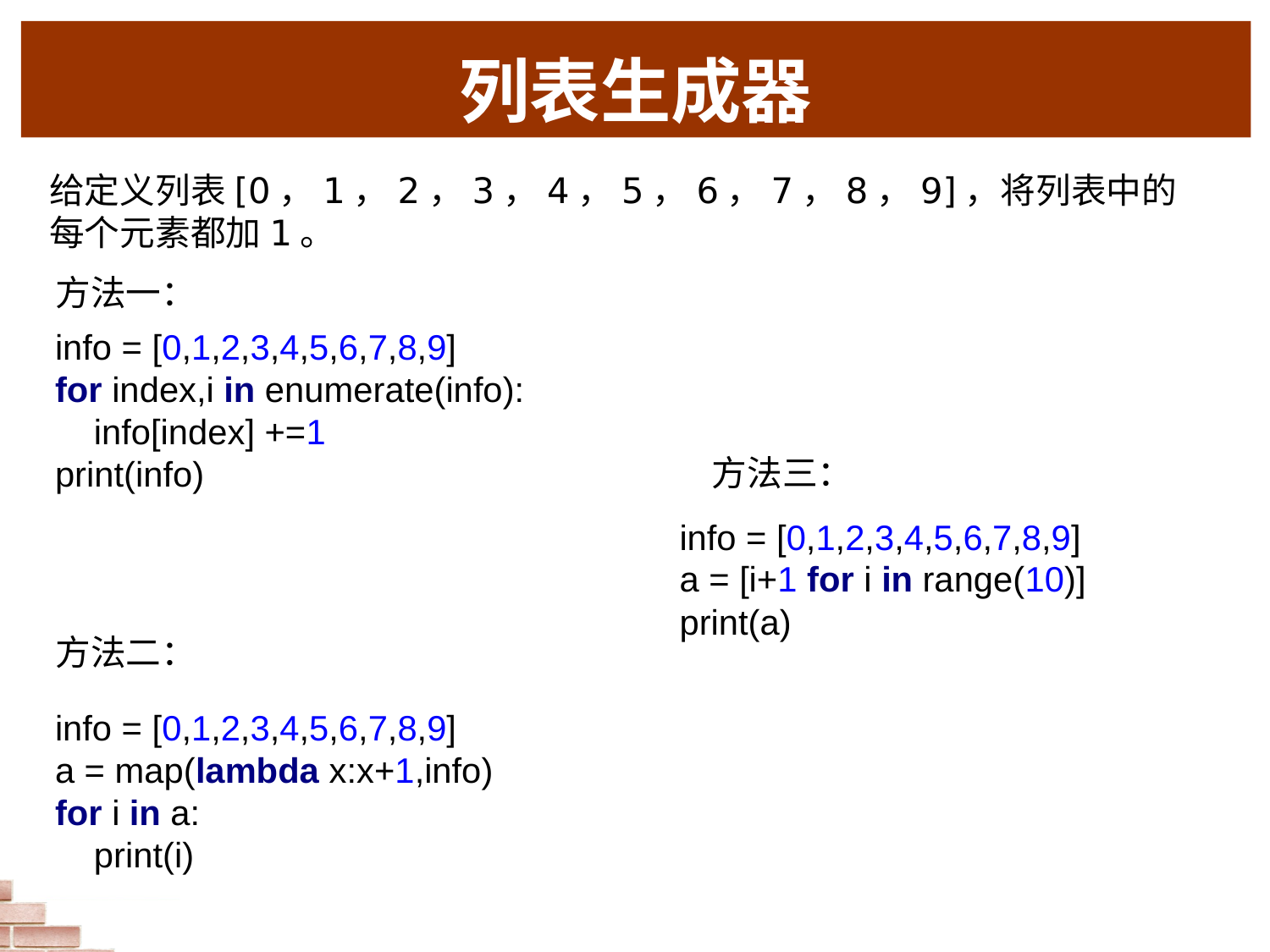

# 列表生成器
给定义列表[0，1，2，3，4，5，6，7，8，9]，将列表中的每个元素都加1。
方法一：
info = [0,1,2,3,4,5,6,7,8,9]
for index,i in enumerate(info):
    info[index] +=1
print(info)
方法三：
info = [0,1,2,3,4,5,6,7,8,9]
a = [i+1 for i in range(10)]
print(a)
方法二：
info = [0,1,2,3,4,5,6,7,8,9]
a = map(lambda x:x+1,info)
for i in a:
    print(i)